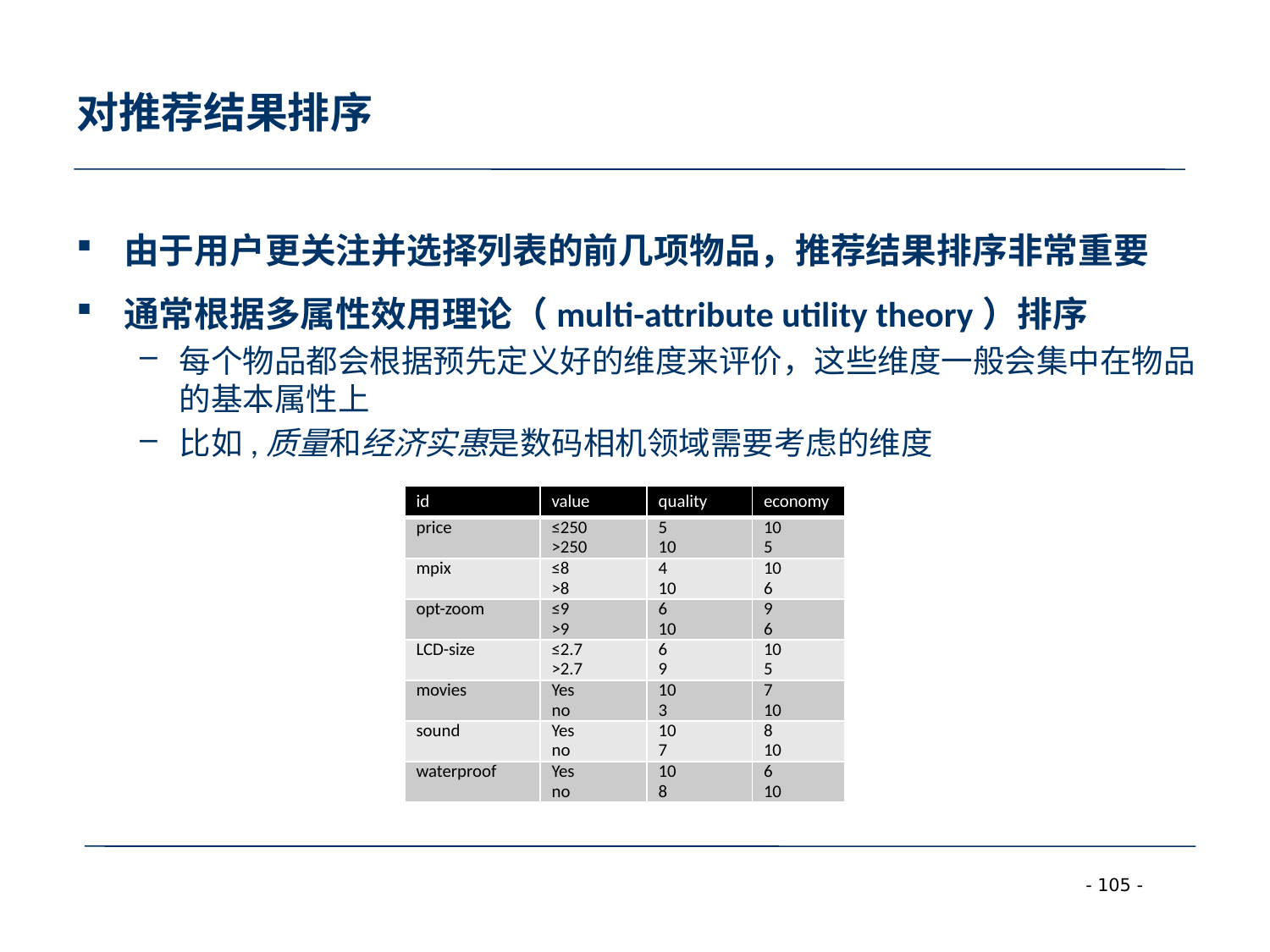

# 对推荐结果排序
由于用户更关注并选择列表的前几项物品，推荐结果排序非常重要
通常根据多属性效用理论（multi-attribute utility theory）排序
每个物品都会根据预先定义好的维度来评价，这些维度一般会集中在物品的基本属性上
比如,质量和经济实惠是数码相机领域需要考虑的维度
| id | value | quality | economy |
| --- | --- | --- | --- |
| price | ≤250 >250 | 5 10 | 10 5 |
| mpix | ≤8 >8 | 4 10 | 10 6 |
| opt-zoom | ≤9 >9 | 6 10 | 9 6 |
| LCD-size | ≤2.7 >2.7 | 6 9 | 10 5 |
| movies | Yes no | 10 3 | 7 10 |
| sound | Yes no | 10 7 | 8 10 |
| waterproof | Yes no | 10 8 | 6 10 |